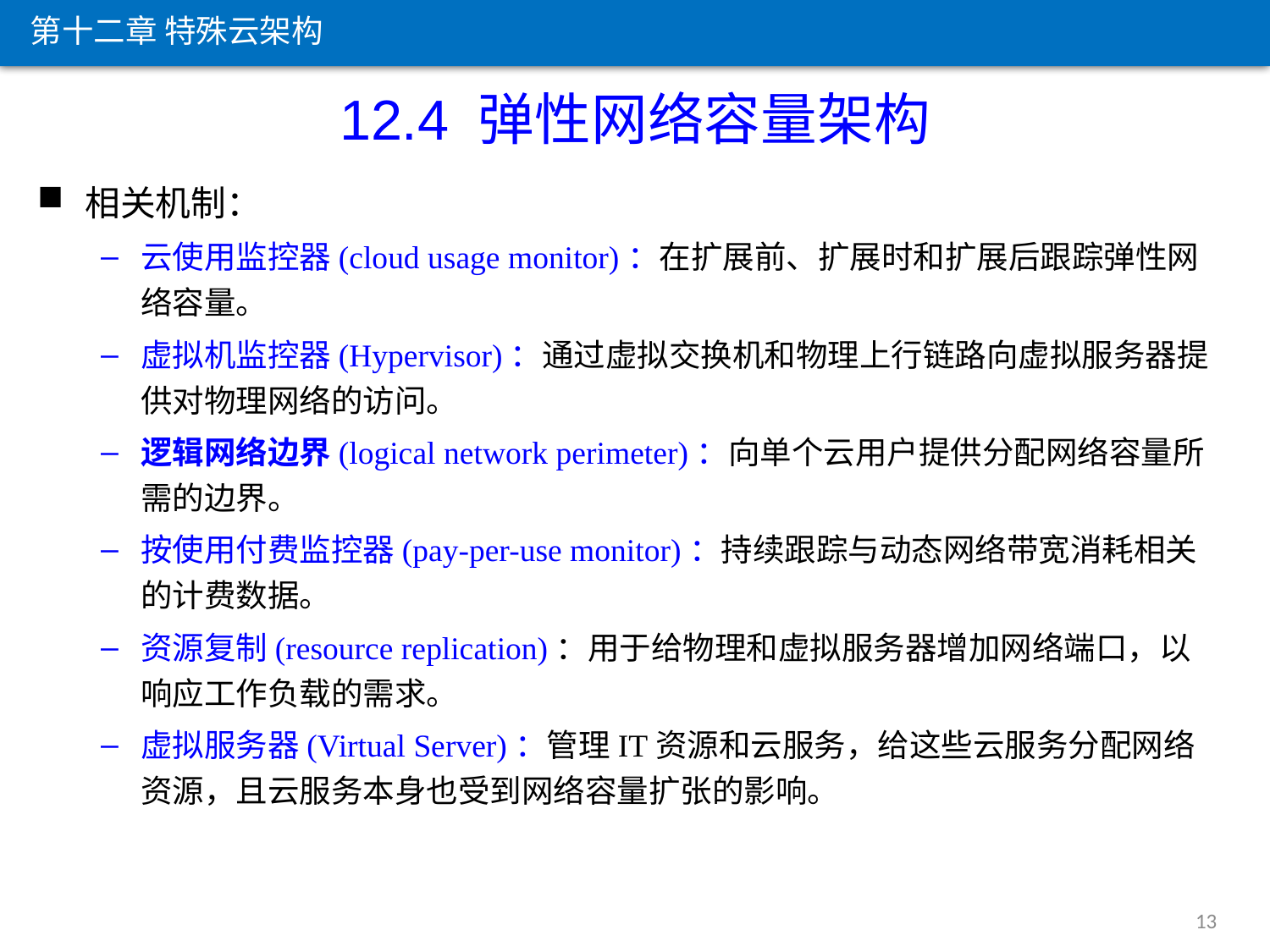

第十二章 特殊云架构
12.4 弹性网络容量架构
相关机制：
云使用监控器(cloud usage monitor)：在扩展前、扩展时和扩展后跟踪弹性网络容量。
虚拟机监控器(Hypervisor)：通过虚拟交换机和物理上行链路向虚拟服务器提供对物理网络的访问。
逻辑网络边界(logical network perimeter)：向单个云用户提供分配网络容量所需的边界。
按使用付费监控器(pay-per-use monitor)：持续跟踪与动态网络带宽消耗相关的计费数据。
资源复制(resource replication)：用于给物理和虚拟服务器增加网络端口，以响应工作负载的需求。
虚拟服务器(Virtual Server)：管理IT资源和云服务，给这些云服务分配网络资源，且云服务本身也受到网络容量扩张的影响。
13